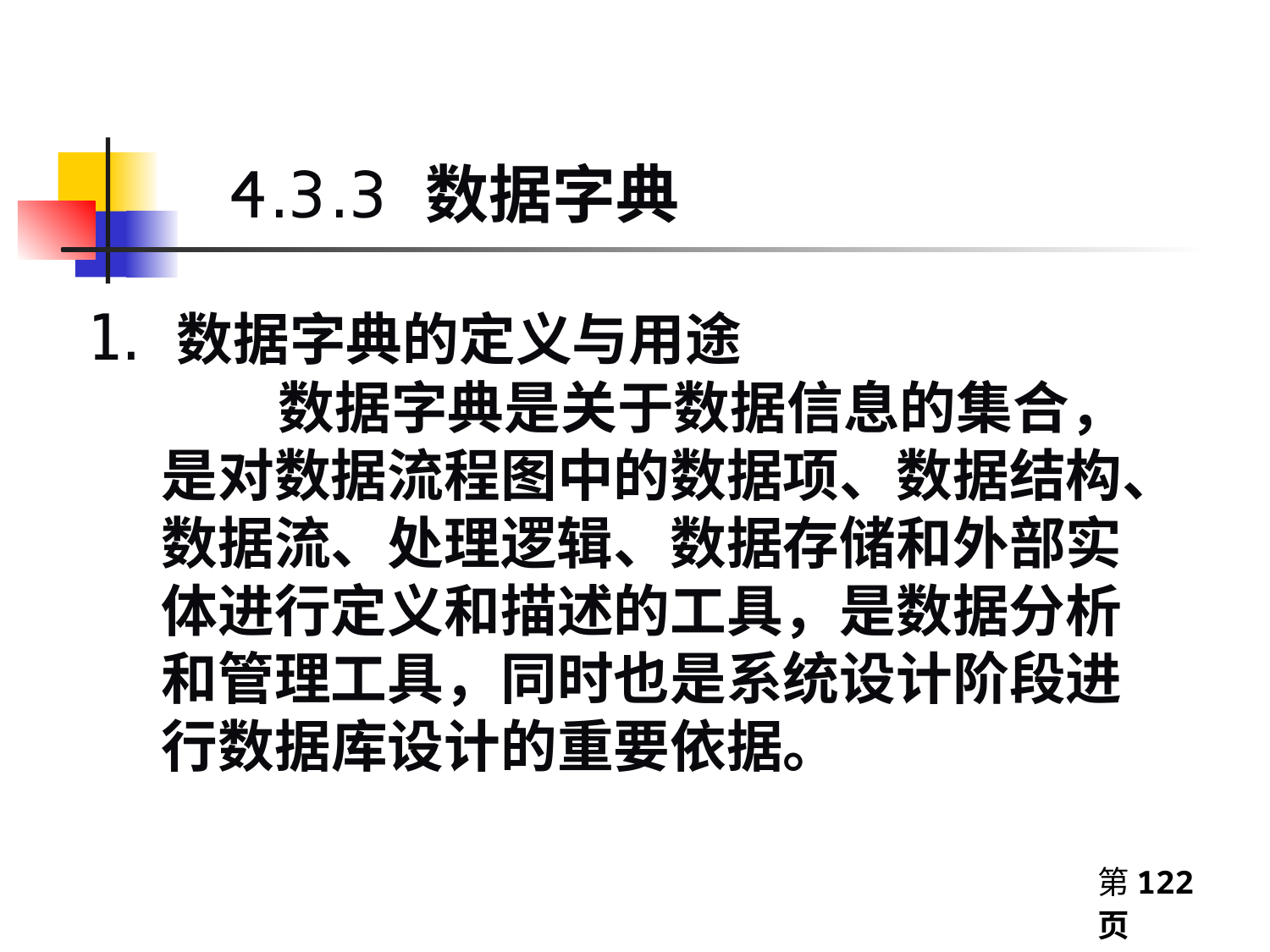

4.3.3 数据字典
1. 数据字典的定义与用途
        数据字典是关于数据信息的集合， 是对数据流程图中的数据项、数据结构、数据流、处理逻辑、数据存储和外部实体进行定义和描述的工具，是数据分析和管理工具，同时也是系统设计阶段进行数据库设计的重要依据。